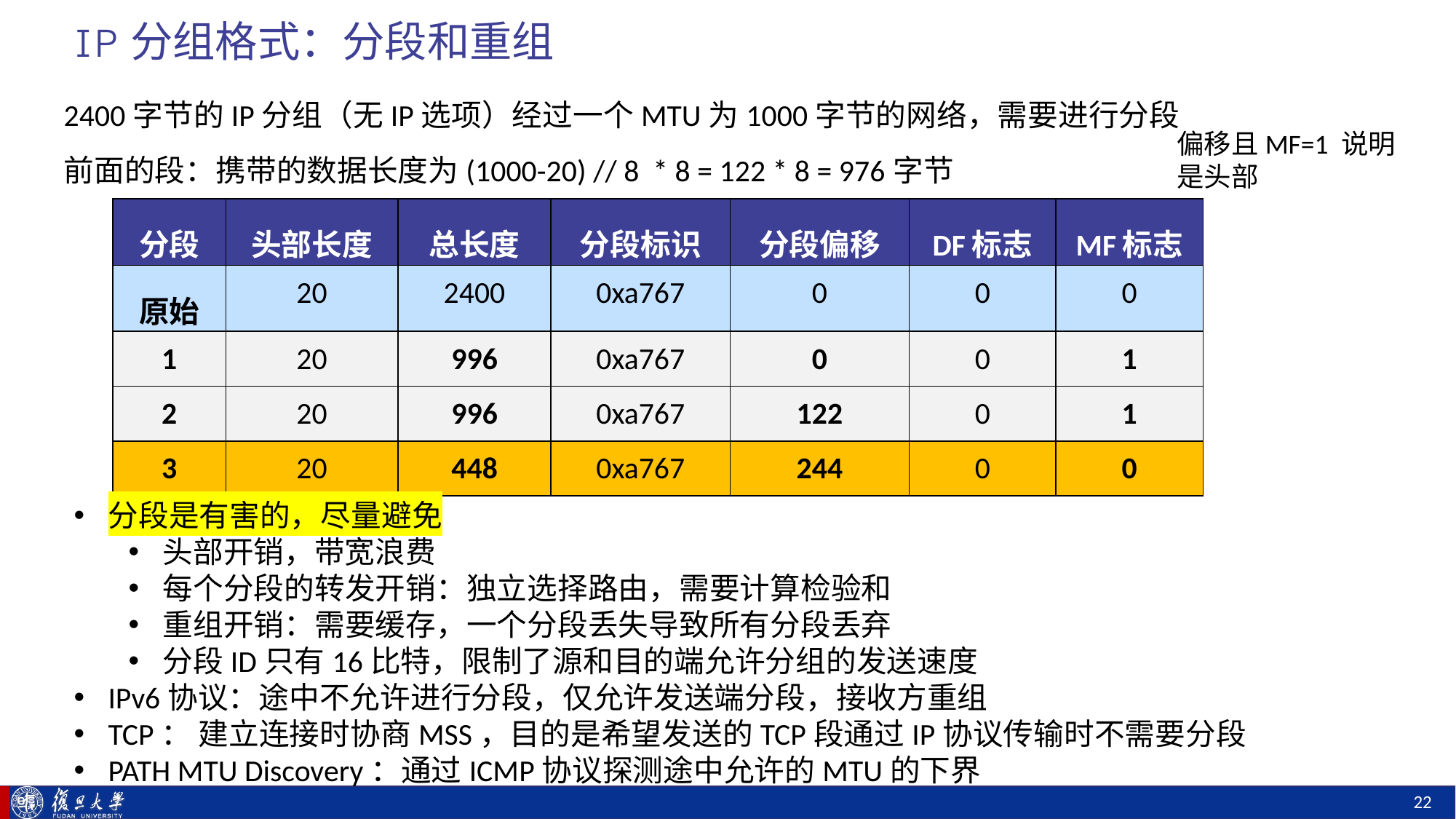

# IP分组格式：分段和重组
2400字节的IP分组（无IP选项）经过一个MTU为1000字节的网络，需要进行分段
前面的段：携带的数据长度为(1000-20) // 8  * 8 = 122 * 8 = 976字节

偏移且MF=1 说明是头部
| 分段 | 头部长度 | 总长度 | 分段标识 | 分段偏移 | DF标志 | MF标志 |
| --- | --- | --- | --- | --- | --- | --- |
| 原始 | 20 | 2400 | 0xa767 | 0 | 0 | 0 |
| 1 | 20 | 996 | 0xa767 | 0 | 0 | 1 |
| 2 | 20 | 996 | 0xa767 | 122 | 0 | 1 |
| 3 | 20 | 448 | 0xa767 | 244 | 0 | 0 |
分段是有害的，尽量避免
头部开销，带宽浪费
每个分段的转发开销：独立选择路由，需要计算检验和
重组开销：需要缓存，一个分段丢失导致所有分段丢弃
分段ID只有16比特，限制了源和目的端允许分组的发送速度
IPv6协议：途中不允许进行分段，仅允许发送端分段，接收方重组
TCP： 建立连接时协商MSS，目的是希望发送的TCP段通过IP协议传输时不需要分段
PATH MTU Discovery：通过ICMP协议探测途中允许的MTU的下界